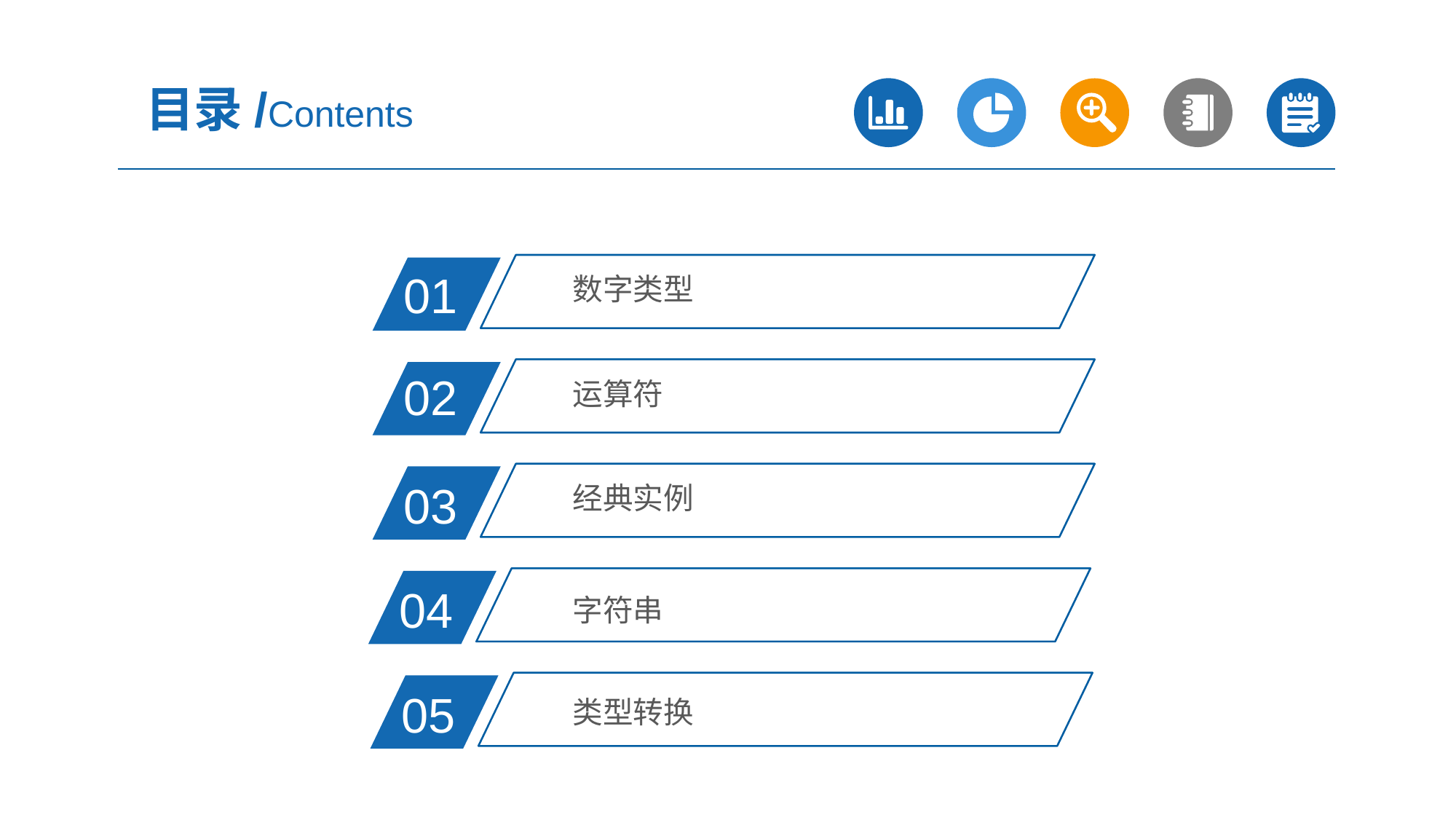

目录/Contents

数字类型

01

运算符
02

经典实例

03

字符串

04

类型转换

05